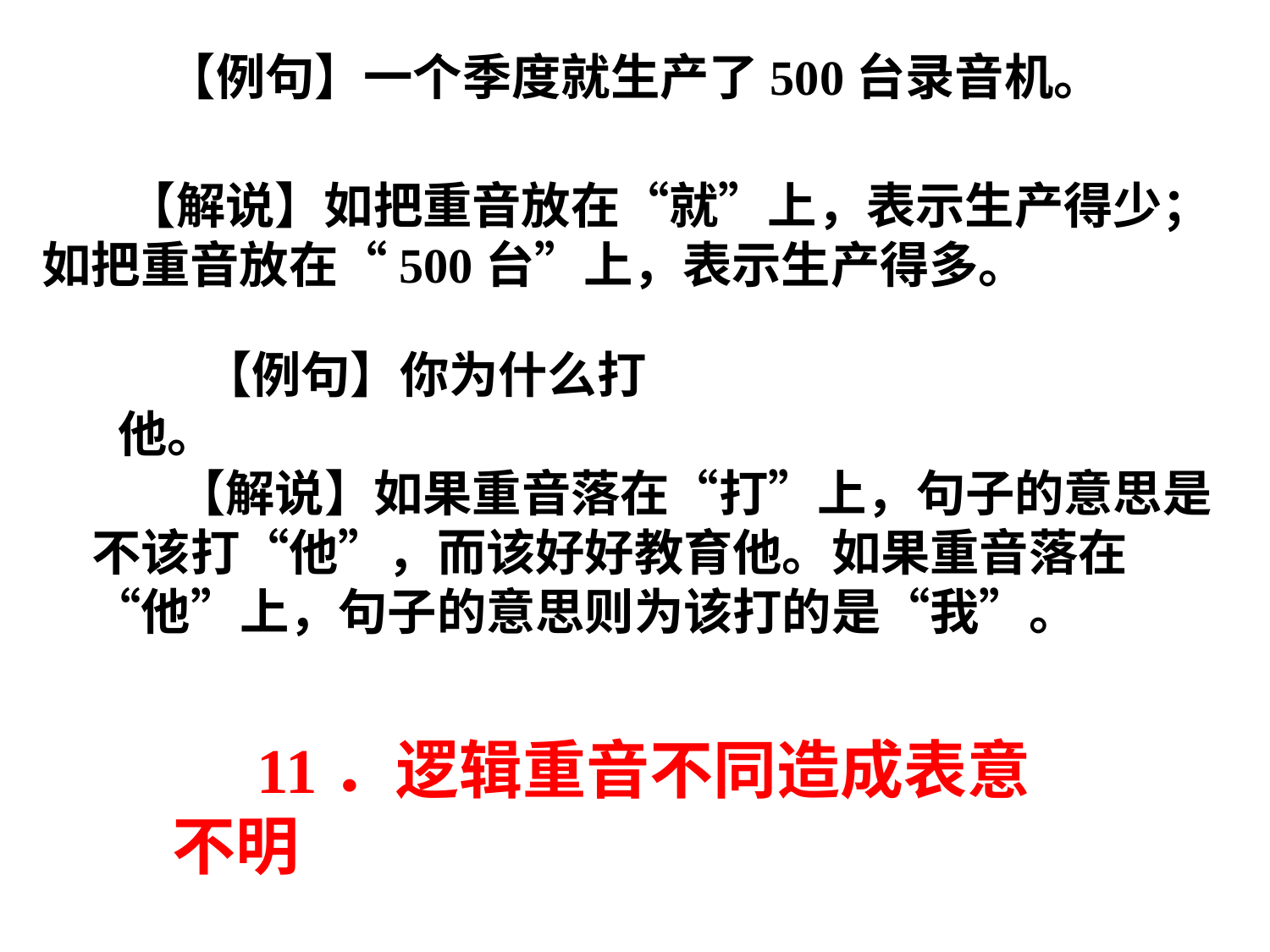

【例句】一个季度就生产了500台录音机。
【解说】如把重音放在“就”上，表示生产得少；如把重音放在“500台”上，表示生产得多。
【例句】你为什么打他。
【解说】如果重音落在“打”上，句子的意思是不该打“他”，而该好好教育他。如果重音落在“他”上，句子的意思则为该打的是“我”。
11．逻辑重音不同造成表意不明